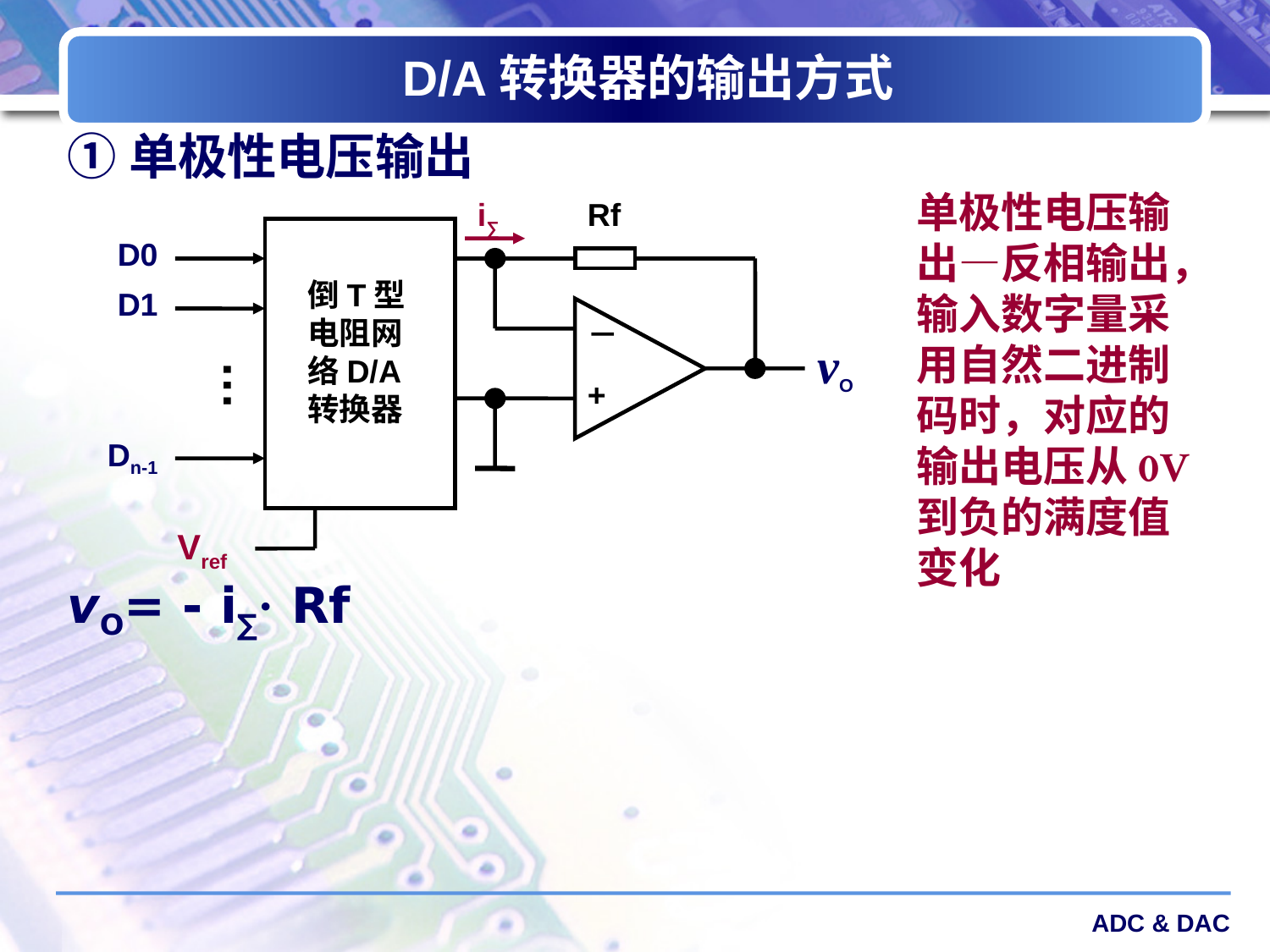

# D/A转换器的输出方式
①单极性电压输出

vO= - i∑· Rf
单极性电压输出—反相输出，输入数字量采用自然二进制码时，对应的输出电压从0V到负的满度值变化
i∑
Rf

D0

倒T型电阻网络D/A转换器
D1

－

vO
…

+

Dn-1

Vref